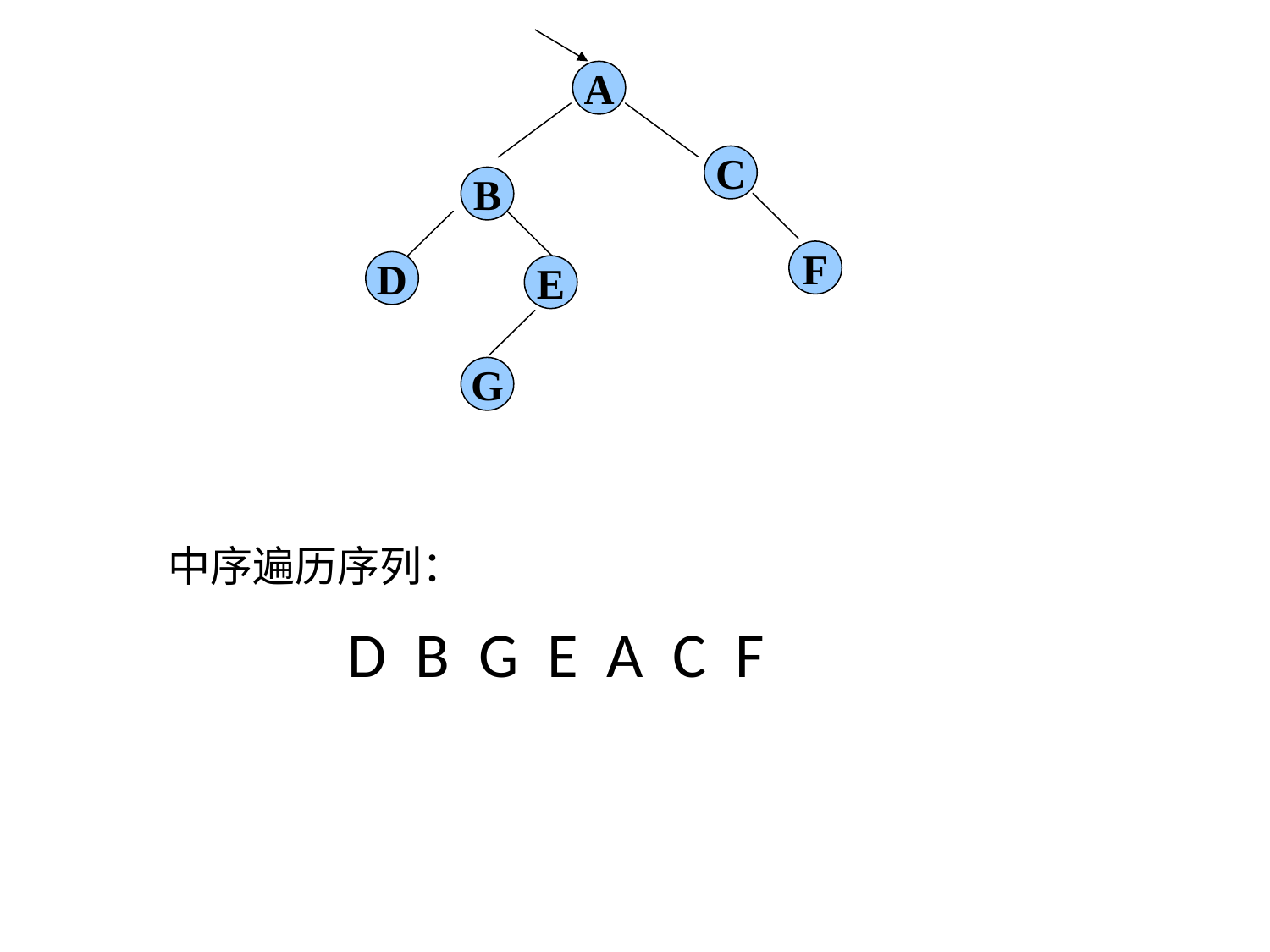

A

C
B

F
D
E

G
中序遍历序列：
D  B  G  E  A  C  F